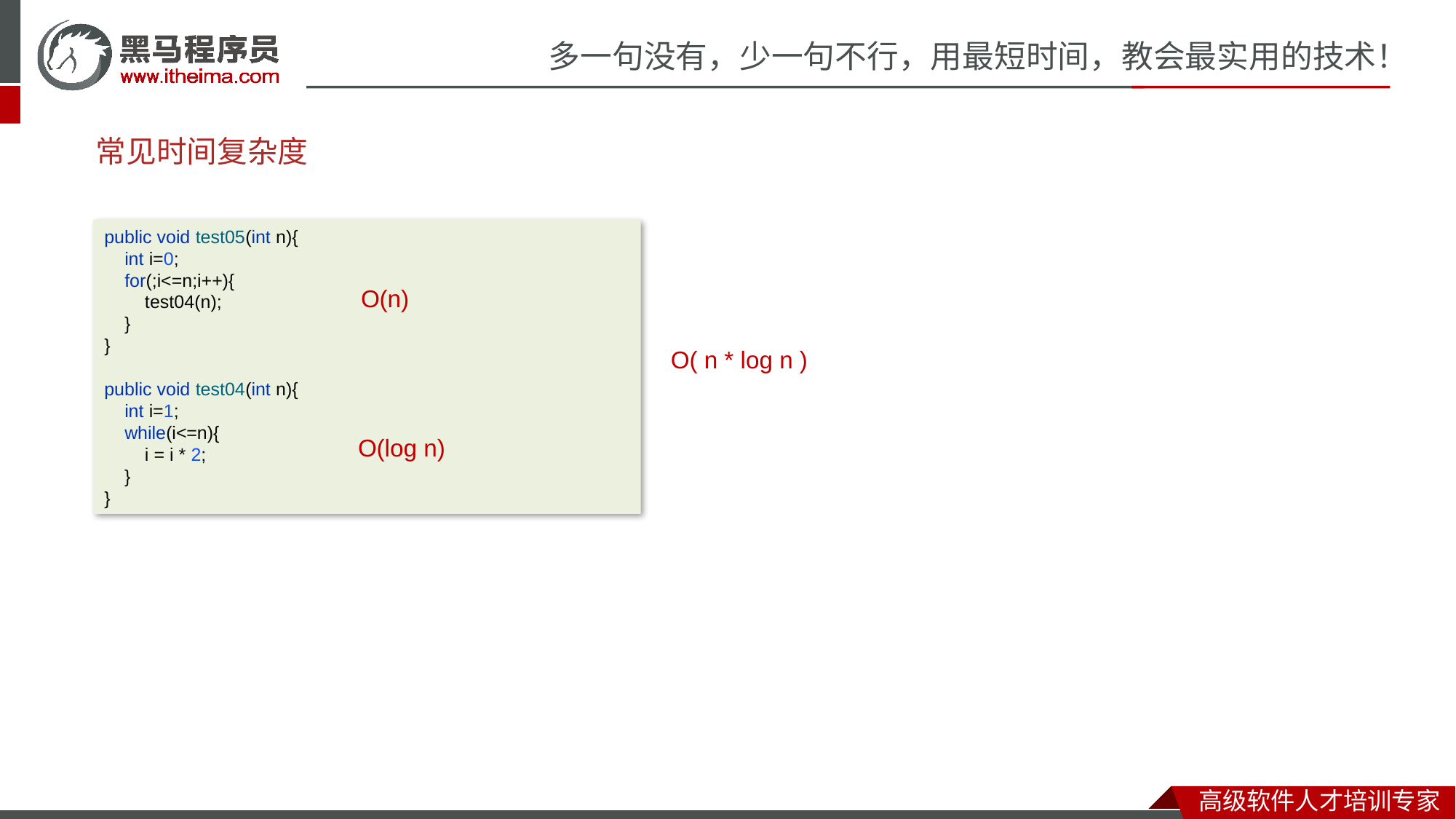

# 常见时间复杂度
public void test05(int n){
    int i=0;
    for(;i<=n;i++){
        test04(n);
    }
}
public void test04(int n){
    int i=1;
    while(i<=n){
        i = i * 2;
    }
}
O(n)
O( n * log n )
O(log n)